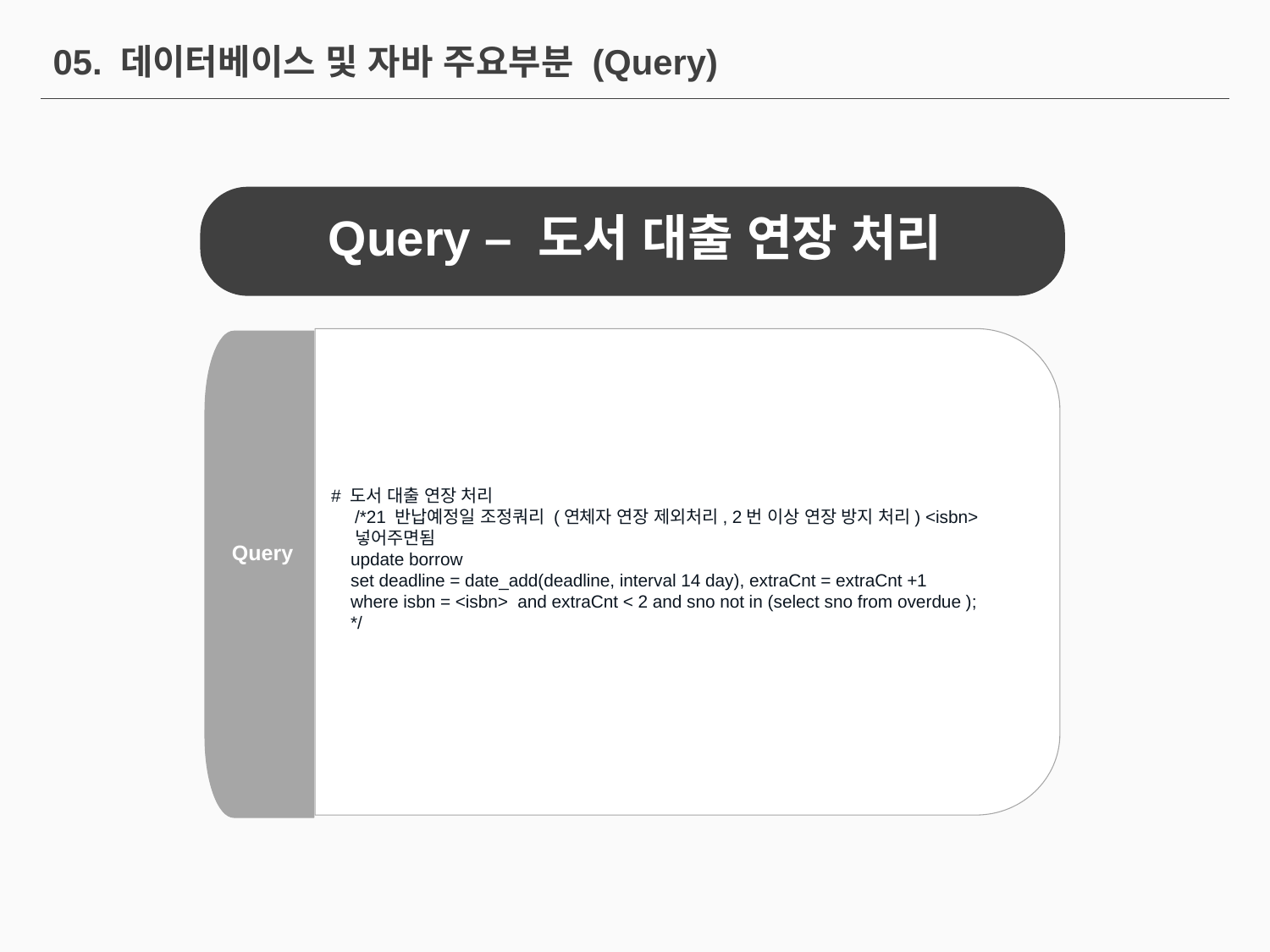

05. 데이터베이스 및 자바 주요부분 (Query)

Query – 도서 대출 연장 처리

# 도서 대출 연장 처리 /*21 반납예정일 조정쿼리 (연체자 연장 제외처리, 2번 이상 연장 방지 처리) <isbn>
    넣어주면됨
    update borrow
    set deadline = date_add(deadline, interval 14 day), extraCnt = extraCnt +1
    where isbn = <isbn>  and extraCnt < 2 and sno not in (select sno from overdue );
    */
Query